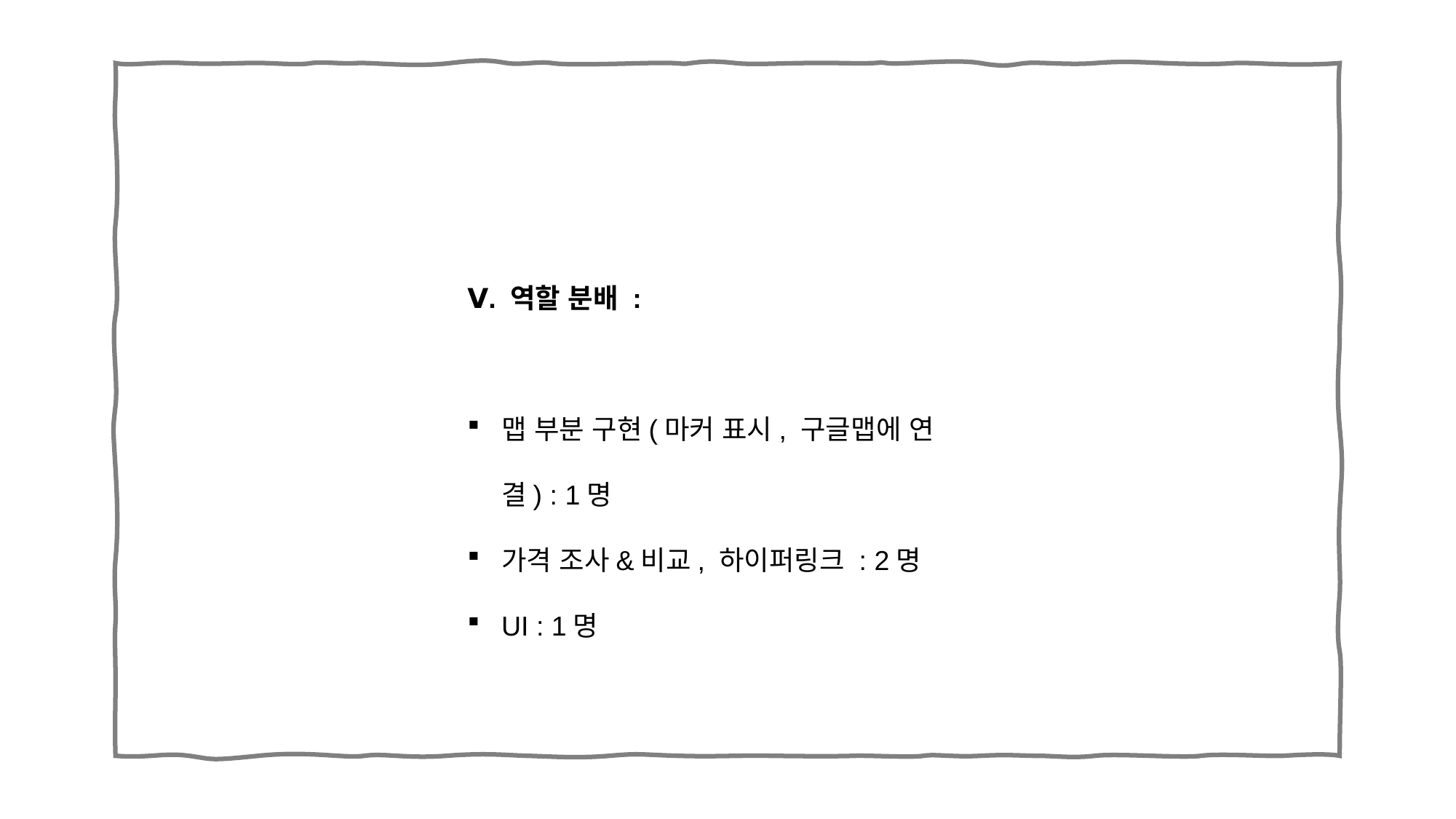

맵부분에서 마커 표시하는거 한 명, 가격 비교하고 하이퍼링크 거는거 한명, UI쪽 한 명
Ⅴ. 역할 분배 :

맵 부분 구현(마커 표시, 구글맵에 연결) : 1명
가격 조사&비교, 하이퍼링크 : 2명
UI : 1명